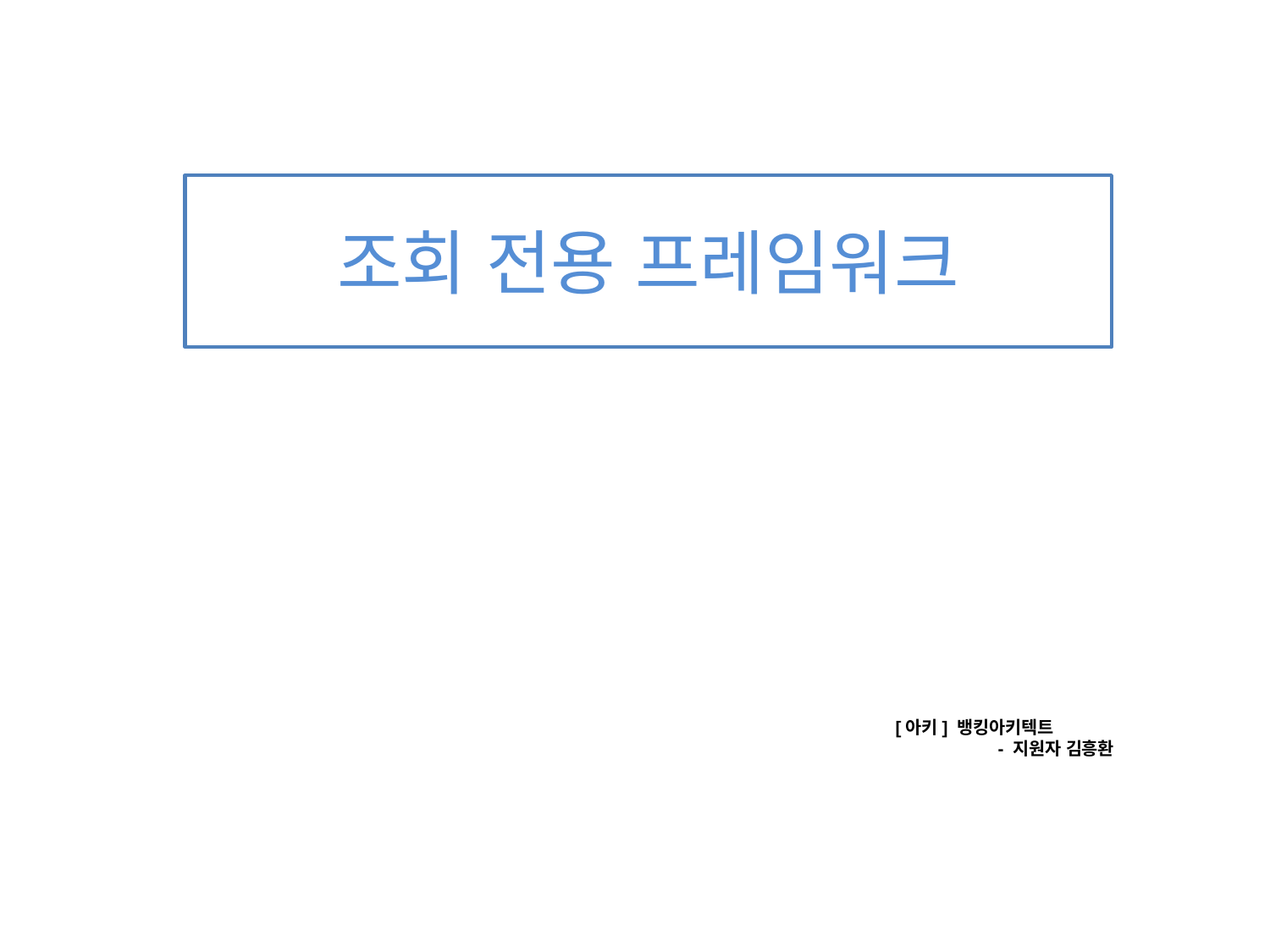

# 조회 전용 프레임워크
[아키] 뱅킹아키텍트
                     - 지원자 김흥환